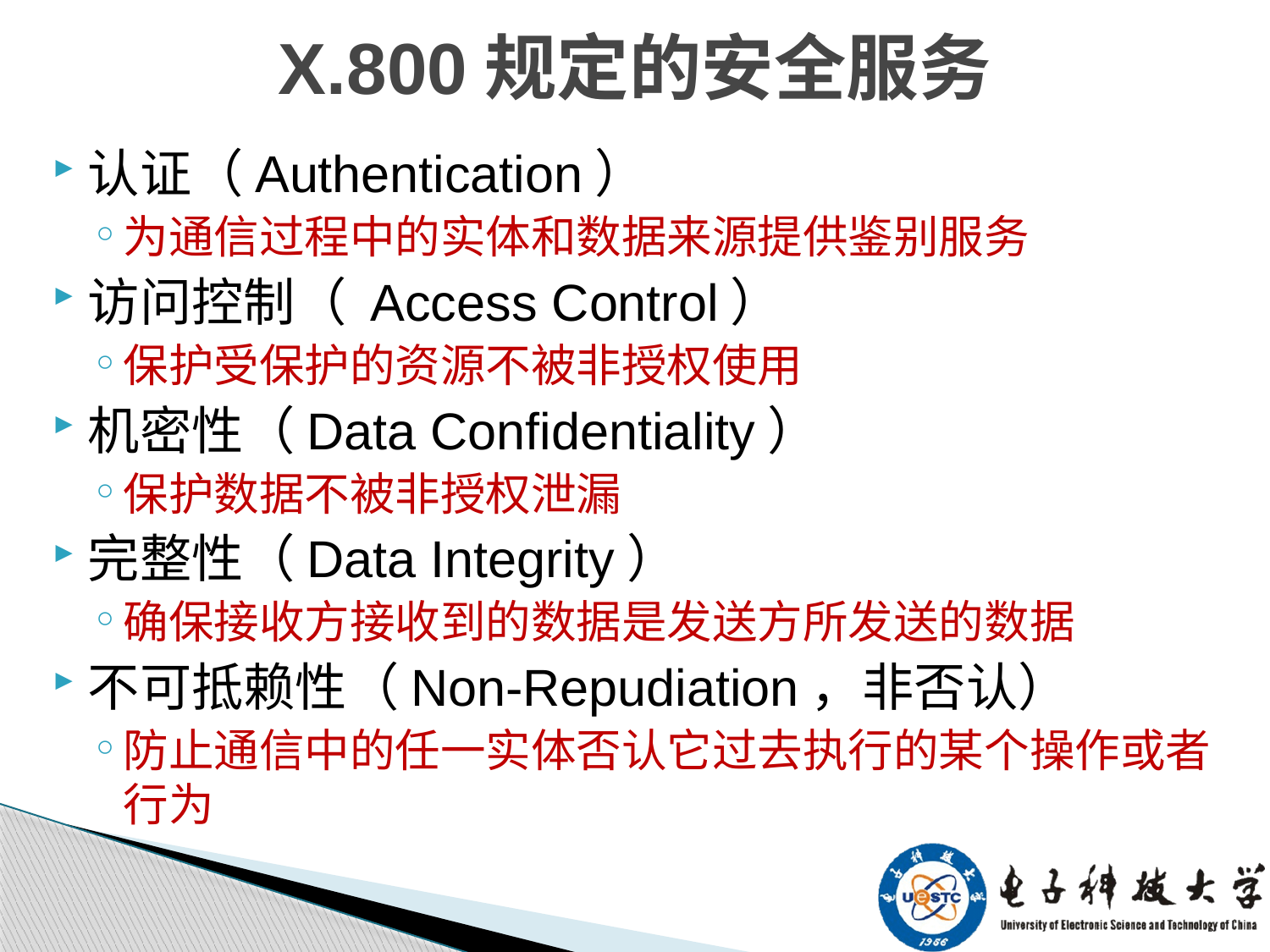

# X.800规定的安全服务
认证（Authentication）
为通信过程中的实体和数据来源提供鉴别服务
访问控制（ Access Control）
保护受保护的资源不被非授权使用
机密性（Data Confidentiality）
保护数据不被非授权泄漏
完整性（Data Integrity）
确保接收方接收到的数据是发送方所发送的数据
不可抵赖性（Non-Repudiation，非否认）
防止通信中的任一实体否认它过去执行的某个操作或者行为